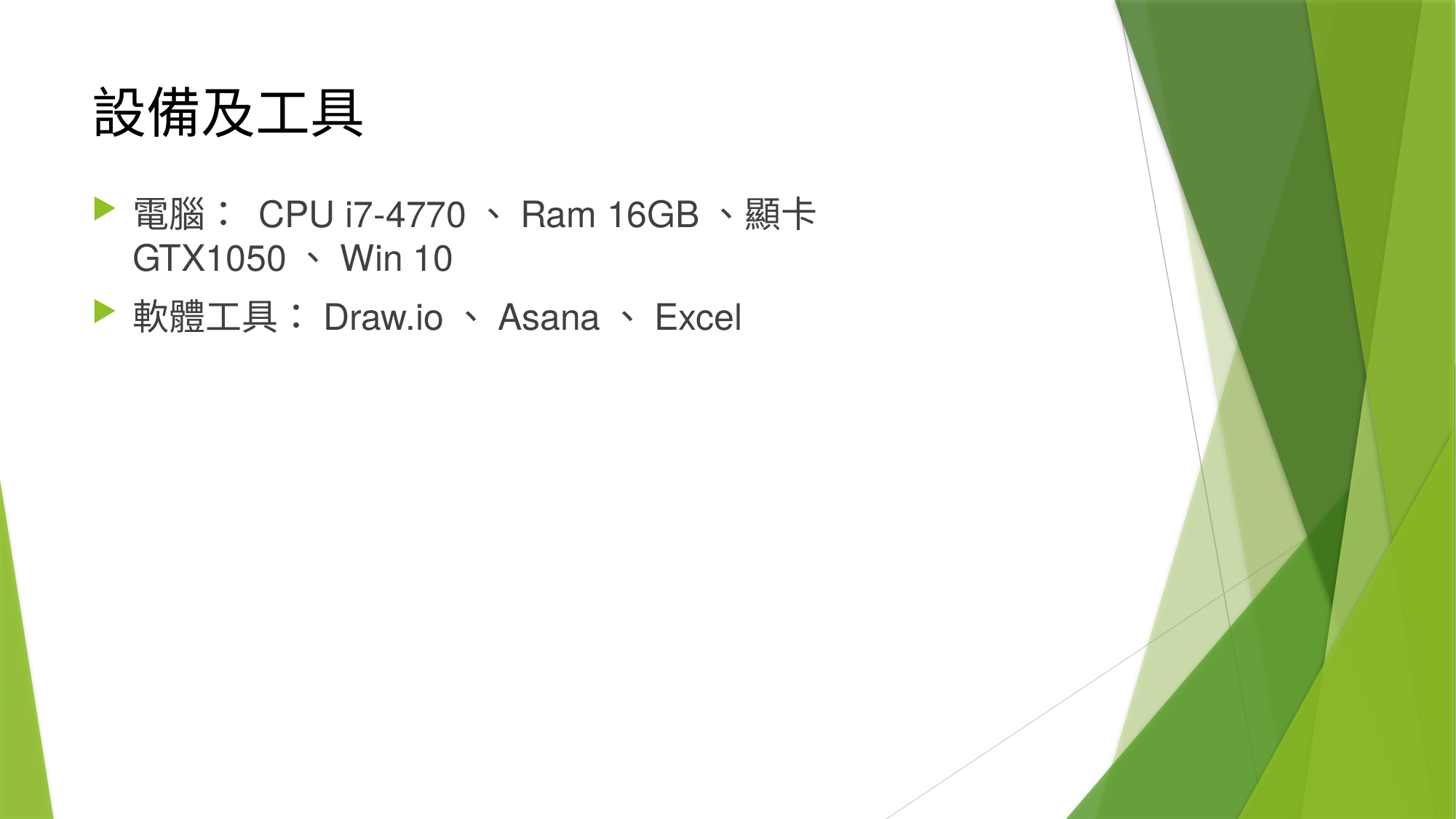

# 設備及工具
電腦： CPU i7-4770、Ram 16GB、顯卡GTX1050、Win 10
軟體工具：Draw.io、Asana、Excel